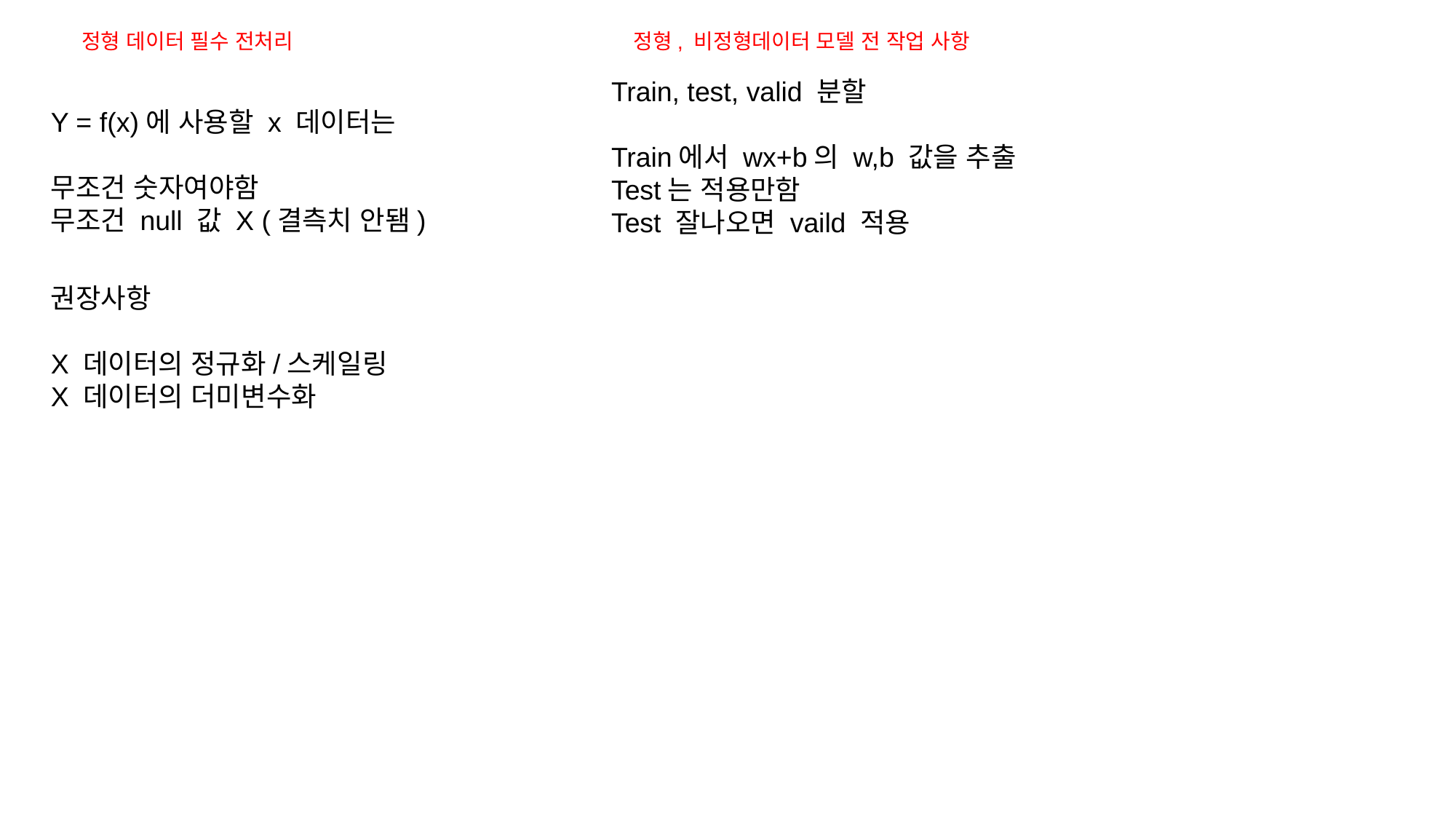

# 정형 데이터 필수 전처리
정형, 비정형데이터 모델 전 작업 사항
Train, test, valid 분할

Train에서 wx+b의 w,b 값을 추출
Test는 적용만함
Test 잘나오면 vaild 적용
Y = f(x)에 사용할 x 데이터는

무조건 숫자여야함
무조건 null 값 X (결측치 안됌)

권장사항

X 데이터의 정규화/스케일링
X 데이터의 더미변수화